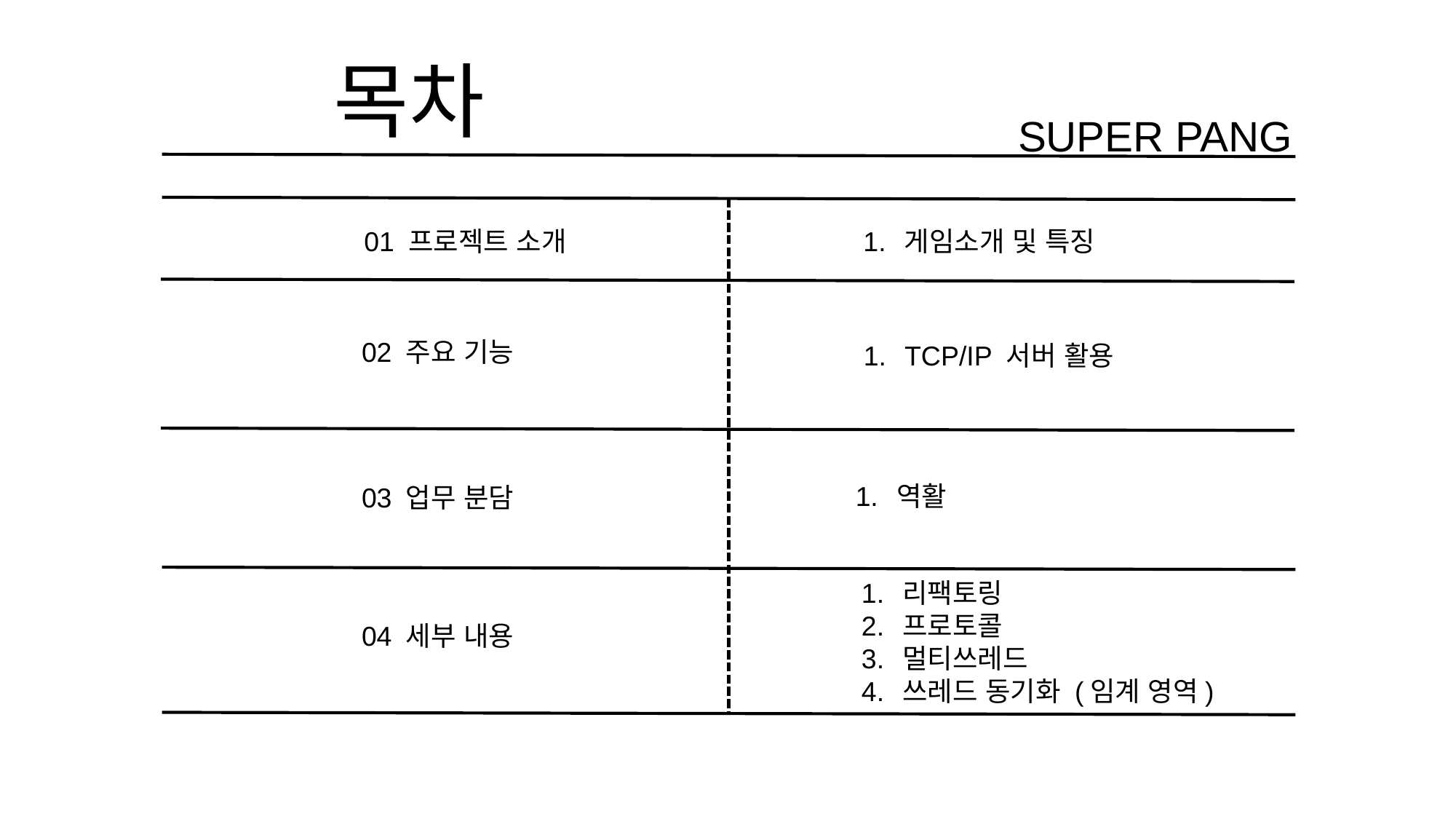

목차
SUPER PANG
01 프로젝트 소개
게임소개 및 특징
02 주요 기능
TCP/IP 서버 활용
역활
03 업무 분담
리팩토링
프로토콜
멀티쓰레드
쓰레드 동기화 (임계 영역)
04 세부 내용